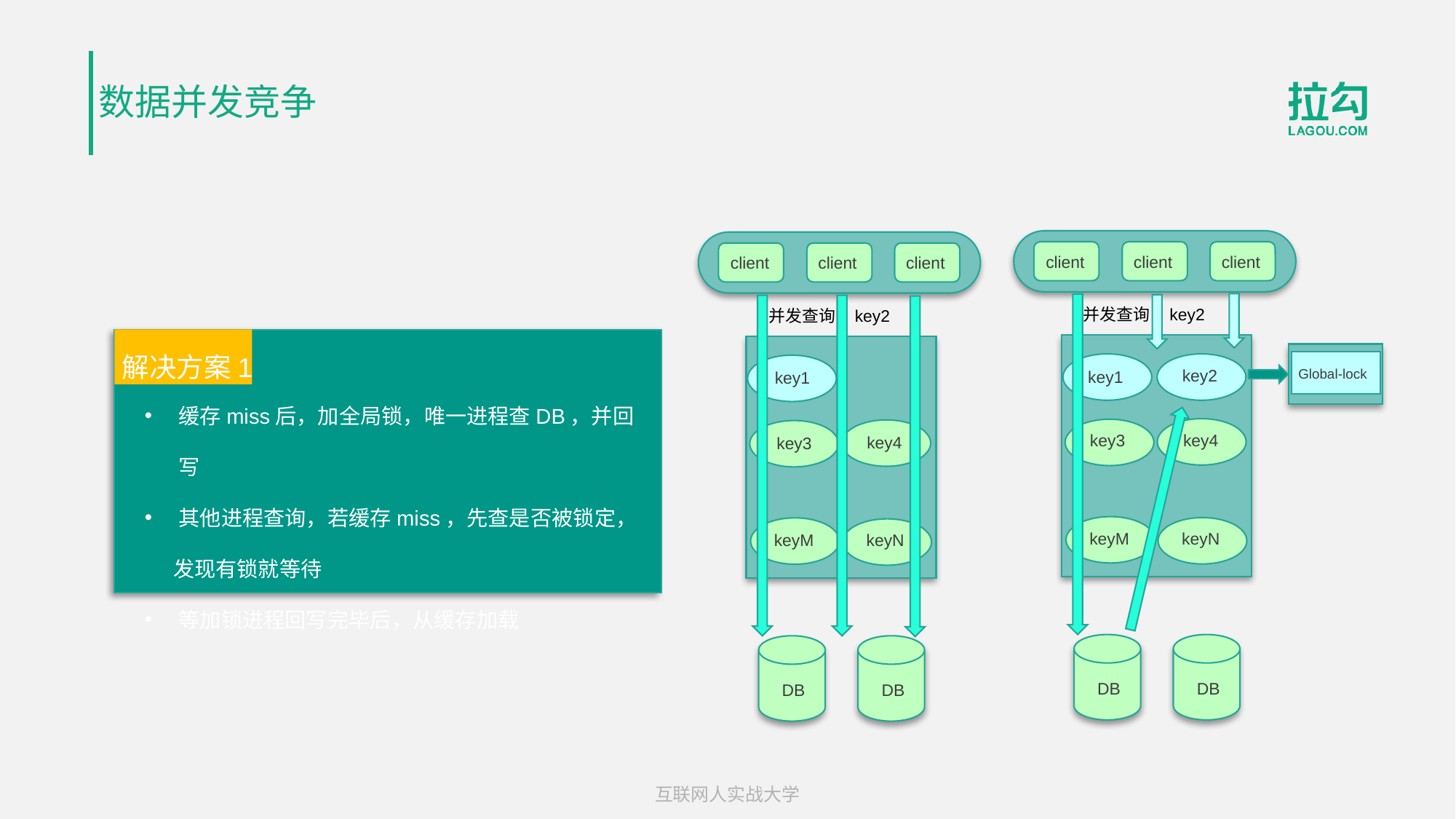

数据并发竞争

client
client
client

client
client
client

并发查询    key2

key1

key4

keyM

keyN
key3

DB
DB

并发查询    key2

key1

key4

keyM

keyN

Global-lock
key2

key3

DB
DB
解决方案1

缓存miss后，加全局锁，唯一进程查DB，并回写
其他进程查询，若缓存miss，先查是否被锁定，
     发现有锁就等待
等加锁进程回写完毕后，从缓存加载